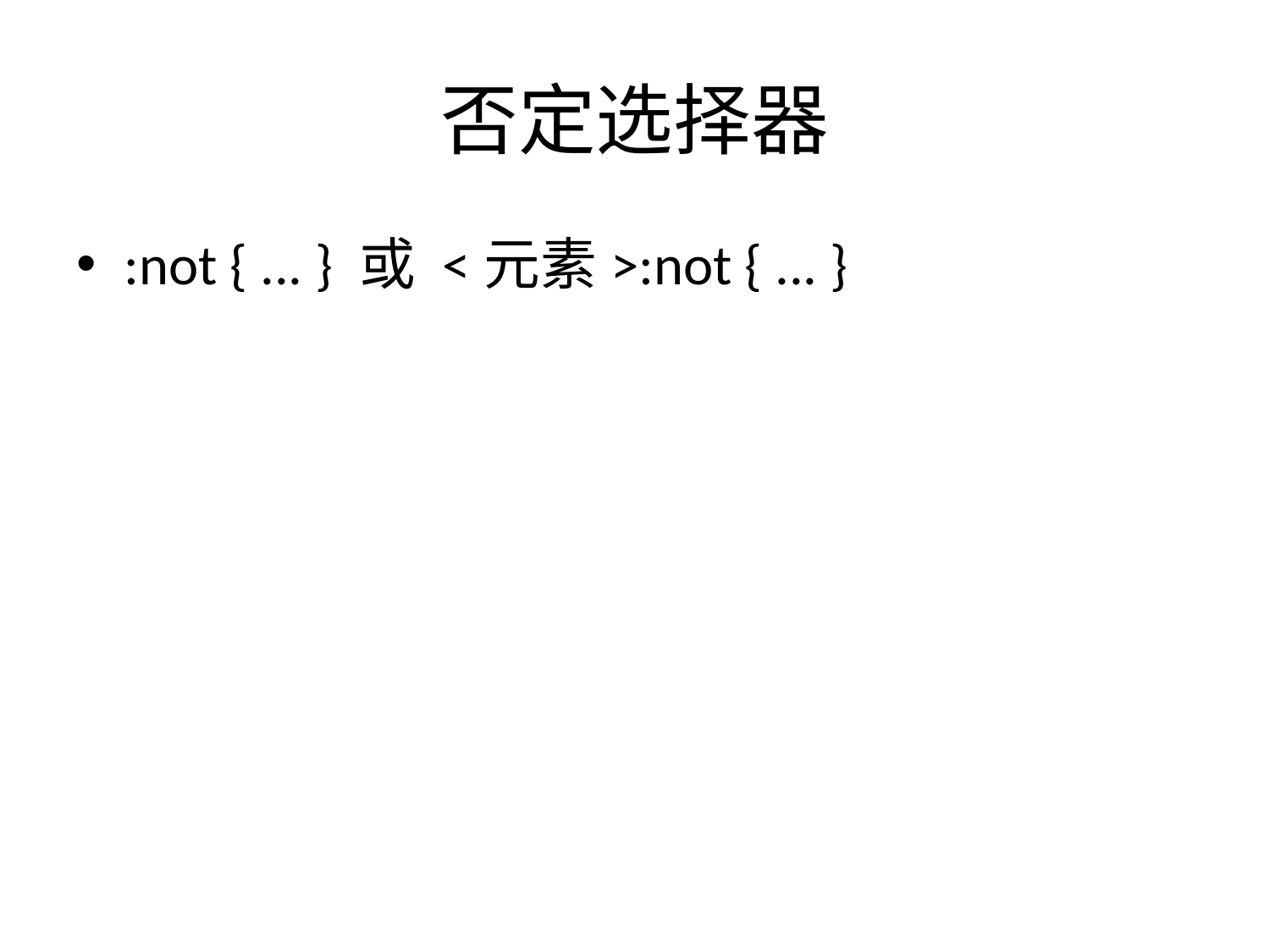

# 否定选择器
:not { ... } 或 <元素>:not { ... }